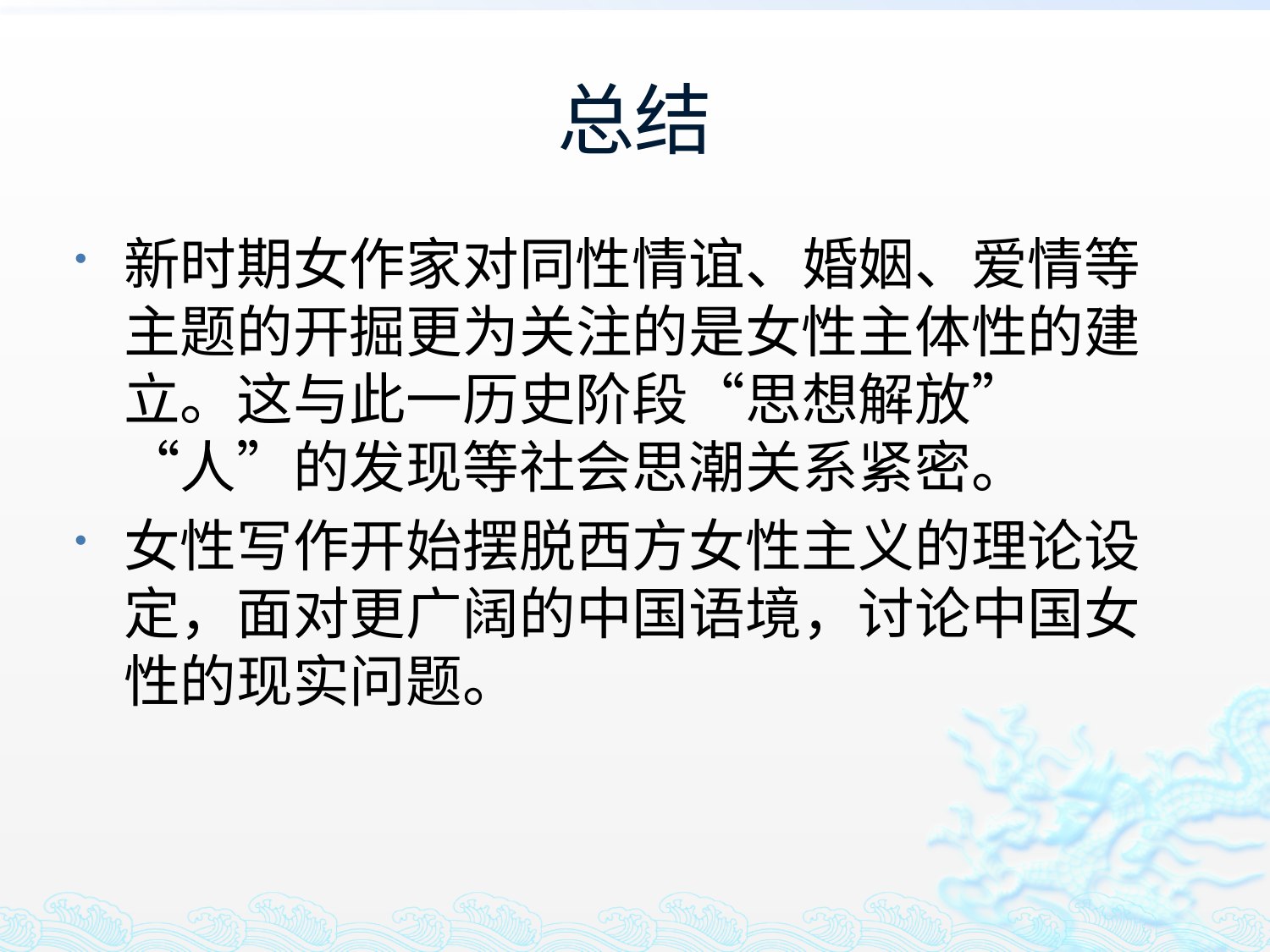

# 总结
新时期女作家对同性情谊、婚姻、爱情等主题的开掘更为关注的是女性主体性的建立。这与此一历史阶段“思想解放”“人”的发现等社会思潮关系紧密。
女性写作开始摆脱西方女性主义的理论设定，面对更广阔的中国语境，讨论中国女性的现实问题。